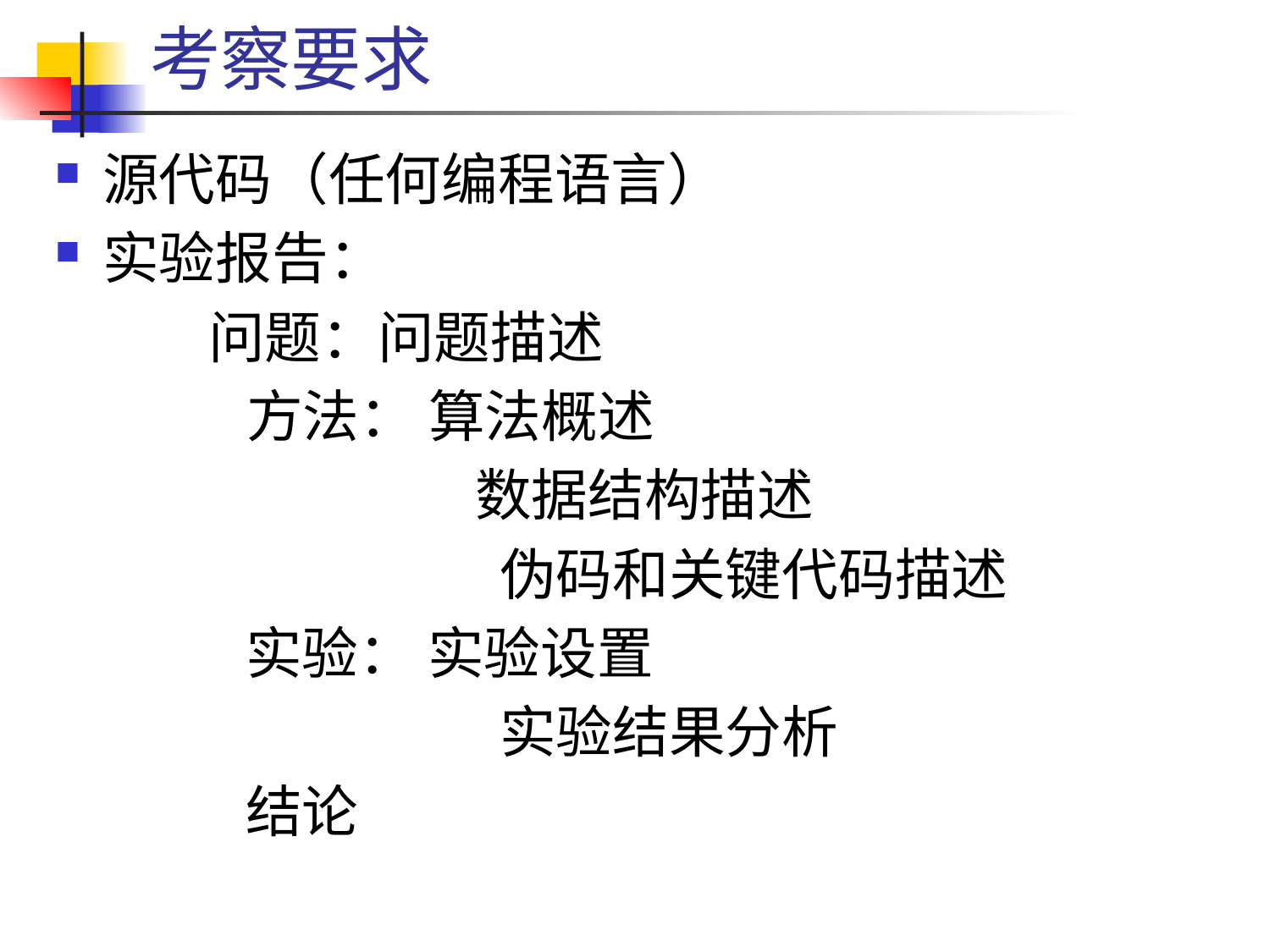

# 考察要求
源代码（任何编程语言）
实验报告：
           问题：问题描述
  	    方法： 算法概述
   	       数据结构描述
		伪码和关键代码描述
实验： 实验设置
		实验结果分析
结论